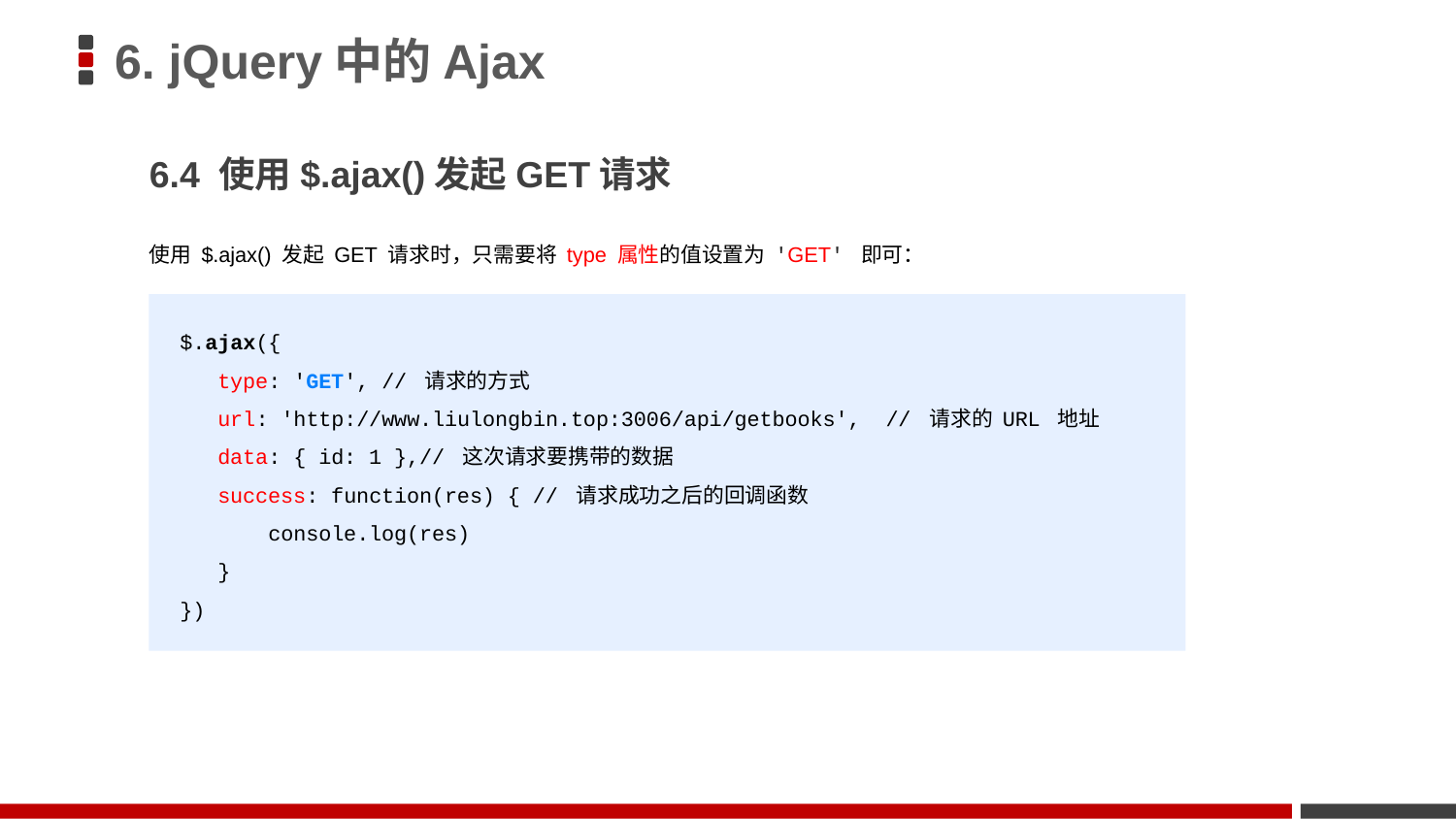

# 6. jQuery中的Ajax
6.4 使用$.ajax()发起GET请求
使用 $.ajax() 发起 GET 请求时，只需要将 type 属性的值设置为 'GET' 即可：

$.ajax({
   type: 'GET', // 请求的方式
   url: 'http://www.liulongbin.top:3006/api/getbooks',  // 请求的 URL 地址
   data: { id: 1 },// 这次请求要携带的数据
   success: function(res) { // 请求成功之后的回调函数
       console.log(res)
   }
})